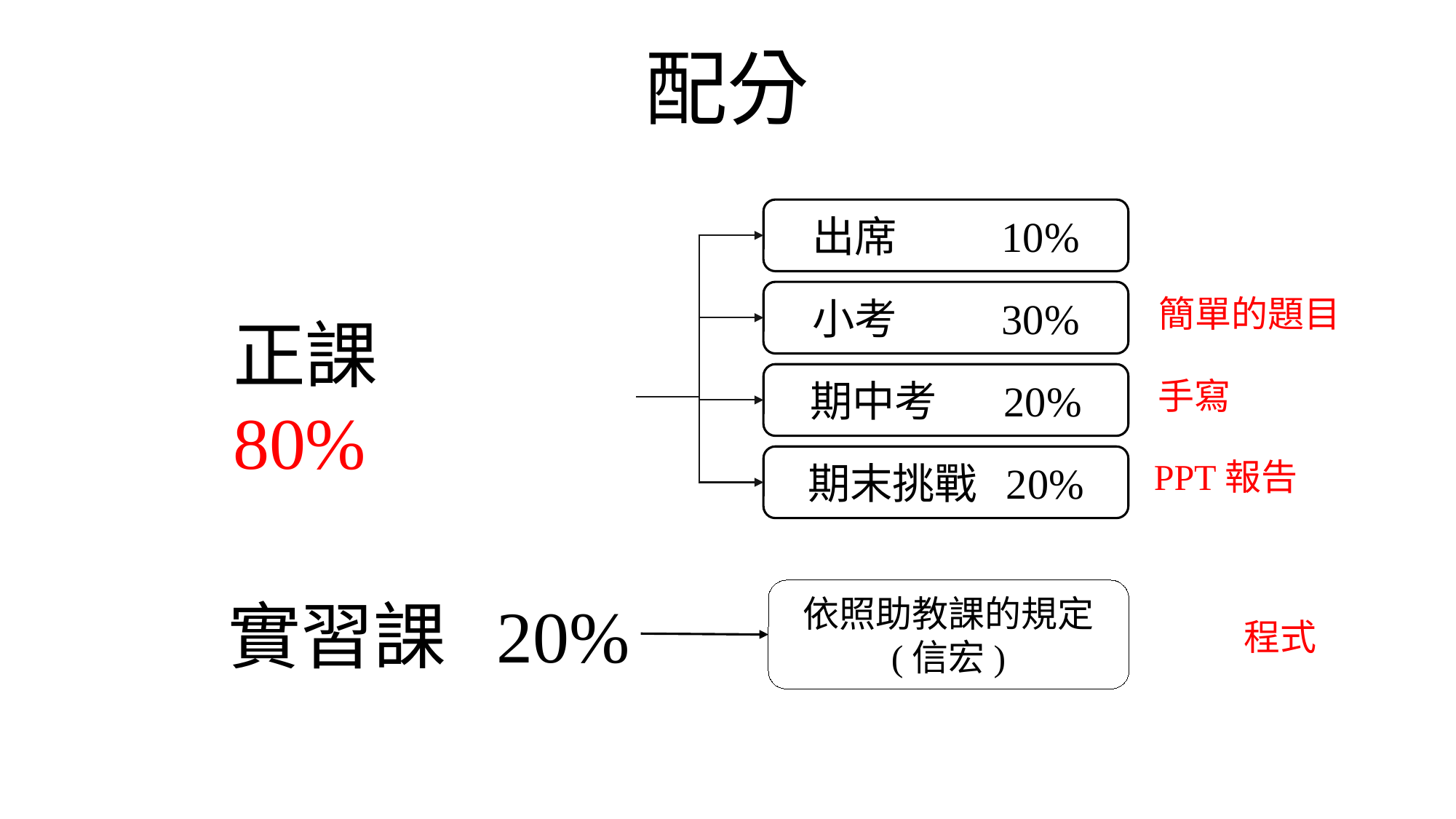

配分
出席          10%
小考          30%
簡單的題目
正課      80%
期中考      20%
手寫
期末挑戰  20%
PPT報告
依照助教課的規定
(信宏)
實習課  20%
程式